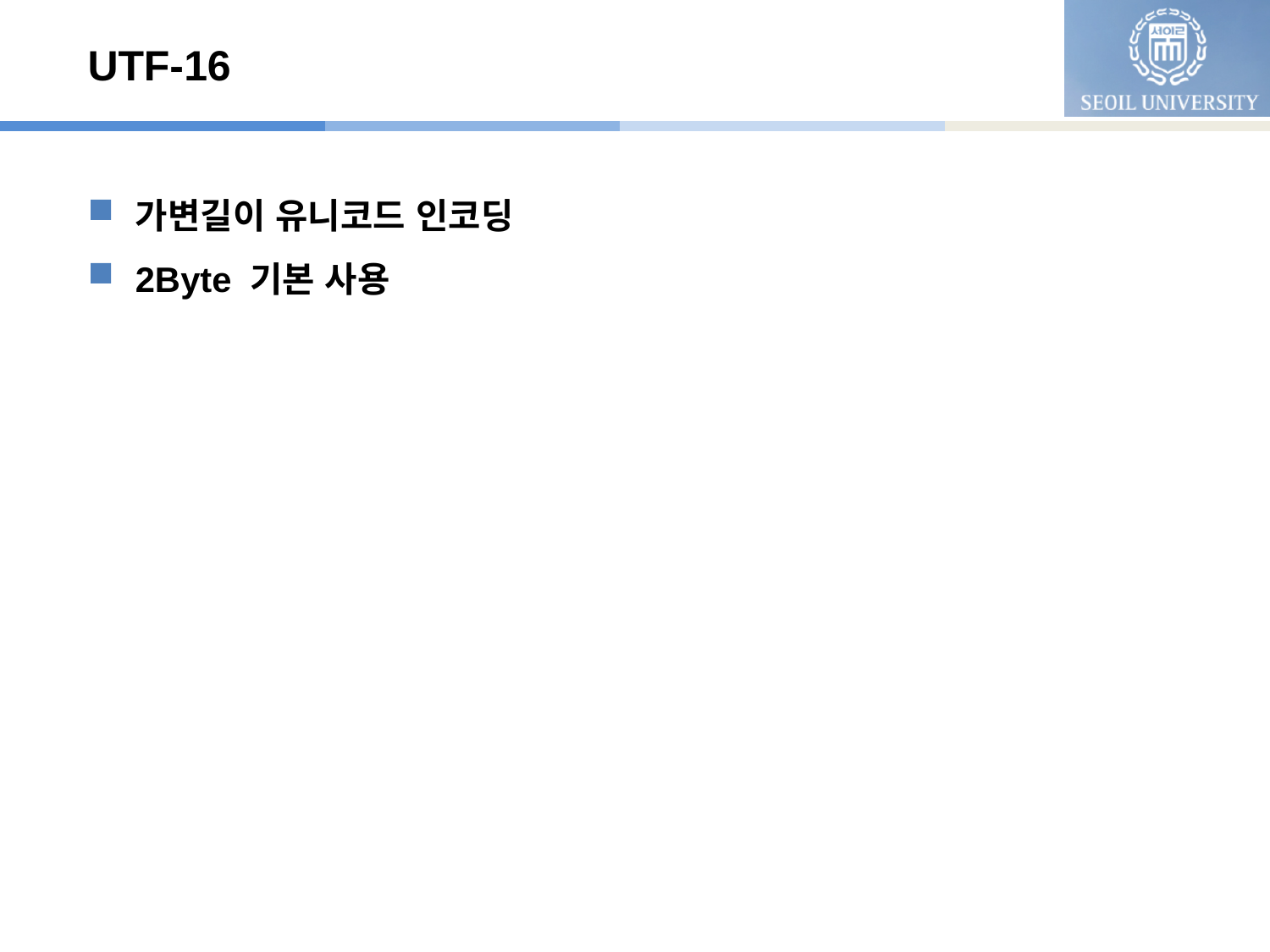

# UTF-16
가변길이 유니코드 인코딩
2Byte 기본 사용